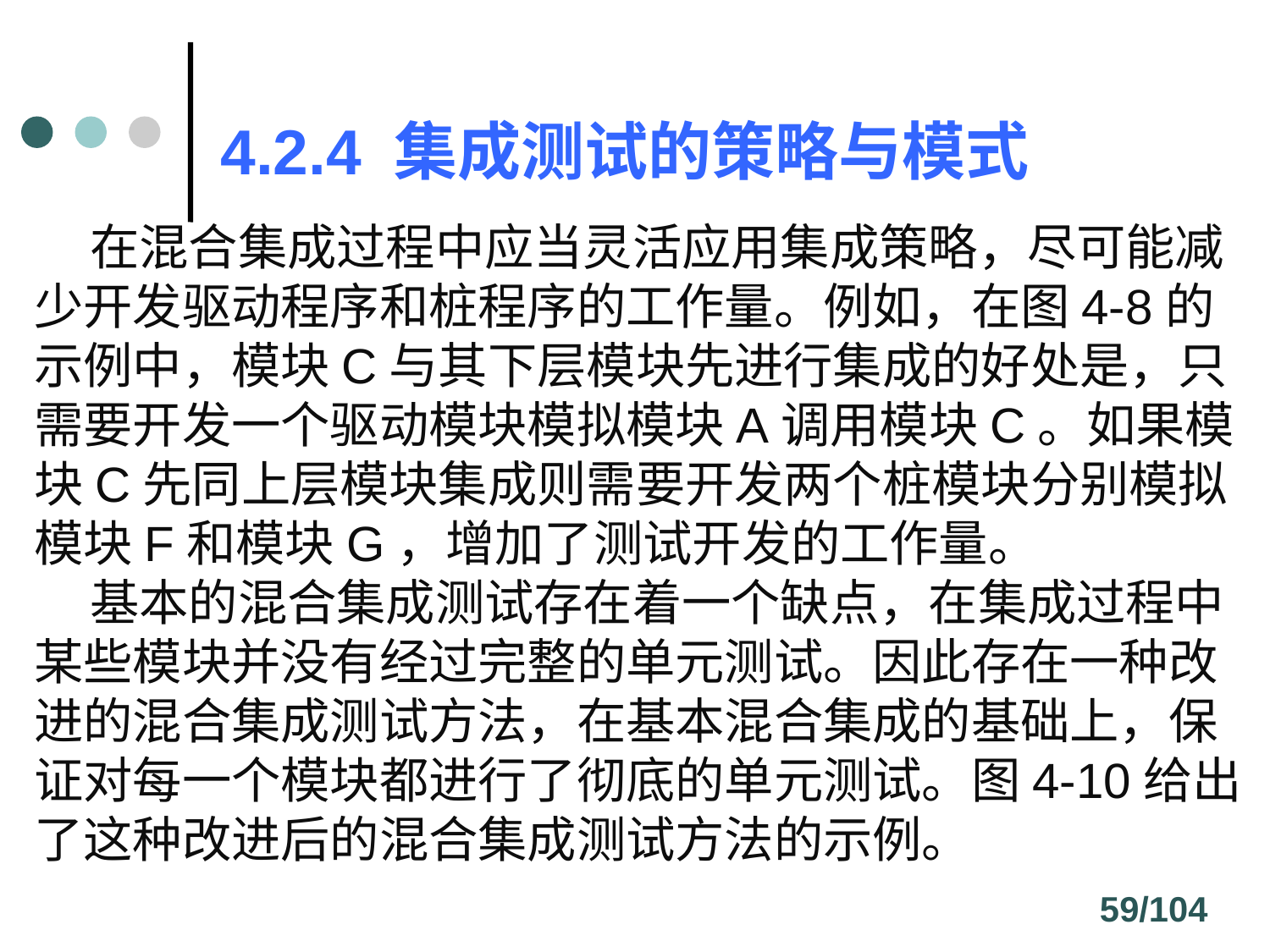

# 4.2.4 集成测试的策略与模式
    在混合集成过程中应当灵活应用集成策略，尽可能减少开发驱动程序和桩程序的工作量。例如，在图4-8的示例中，模块C与其下层模块先进行集成的好处是，只需要开发一个驱动模块模拟模块A调用模块C。如果模块C先同上层模块集成则需要开发两个桩模块分别模拟模块F和模块G，增加了测试开发的工作量。
    基本的混合集成测试存在着一个缺点，在集成过程中某些模块并没有经过完整的单元测试。因此存在一种改进的混合集成测试方法，在基本混合集成的基础上，保证对每一个模块都进行了彻底的单元测试。图4-10给出了这种改进后的混合集成测试方法的示例。
59/104